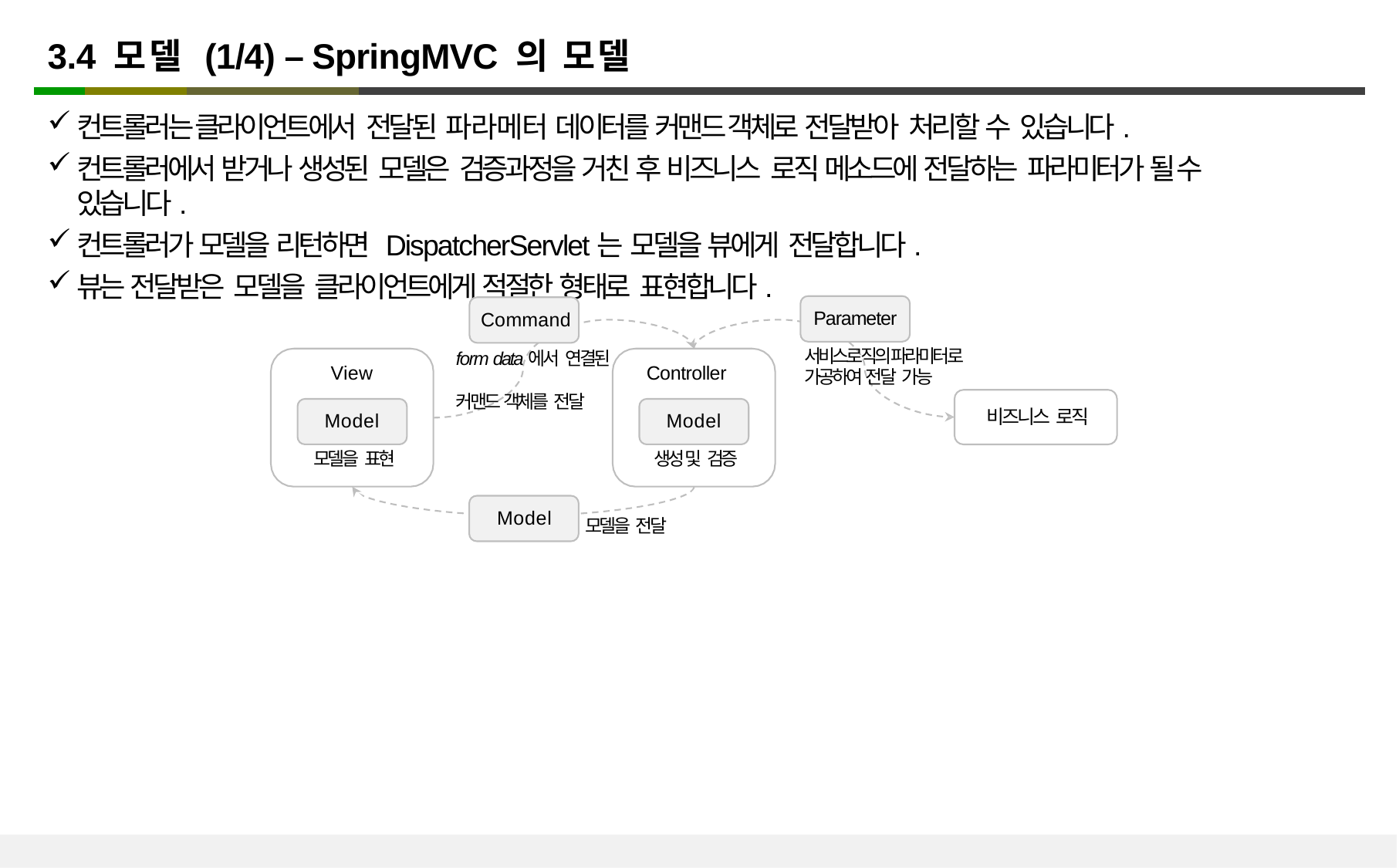

# 3.4 모델 (1/4) – SpringMVC 의 모델
컨트롤러는 클라이언트에서  전달된 파라메터 데이터를 커맨드 객체로  전달받아  처리할 수 있습니다.
컨트롤러에서 받거나  생성된 모델은  검증과정을 거친 후 비즈니스  로직 메소드에 전달하는  파라미터가 될 수 있습니다.
컨트롤러가 모델을  리턴하면 DispatcherServlet는 모델을  뷰에게 전달합니다.
뷰는 전달받은 모델을  클라이언트에게 적절한  형태로 표현합니다.

Parameter
서비스로직의 파라미터로  가공하여 전달 가능
Command

form data에서 연결된
커맨드 객체를 전달

View
Controller

비즈니스 로직
Model
모델을 표현
Model
생성 및 검증

Model
모델을 전달